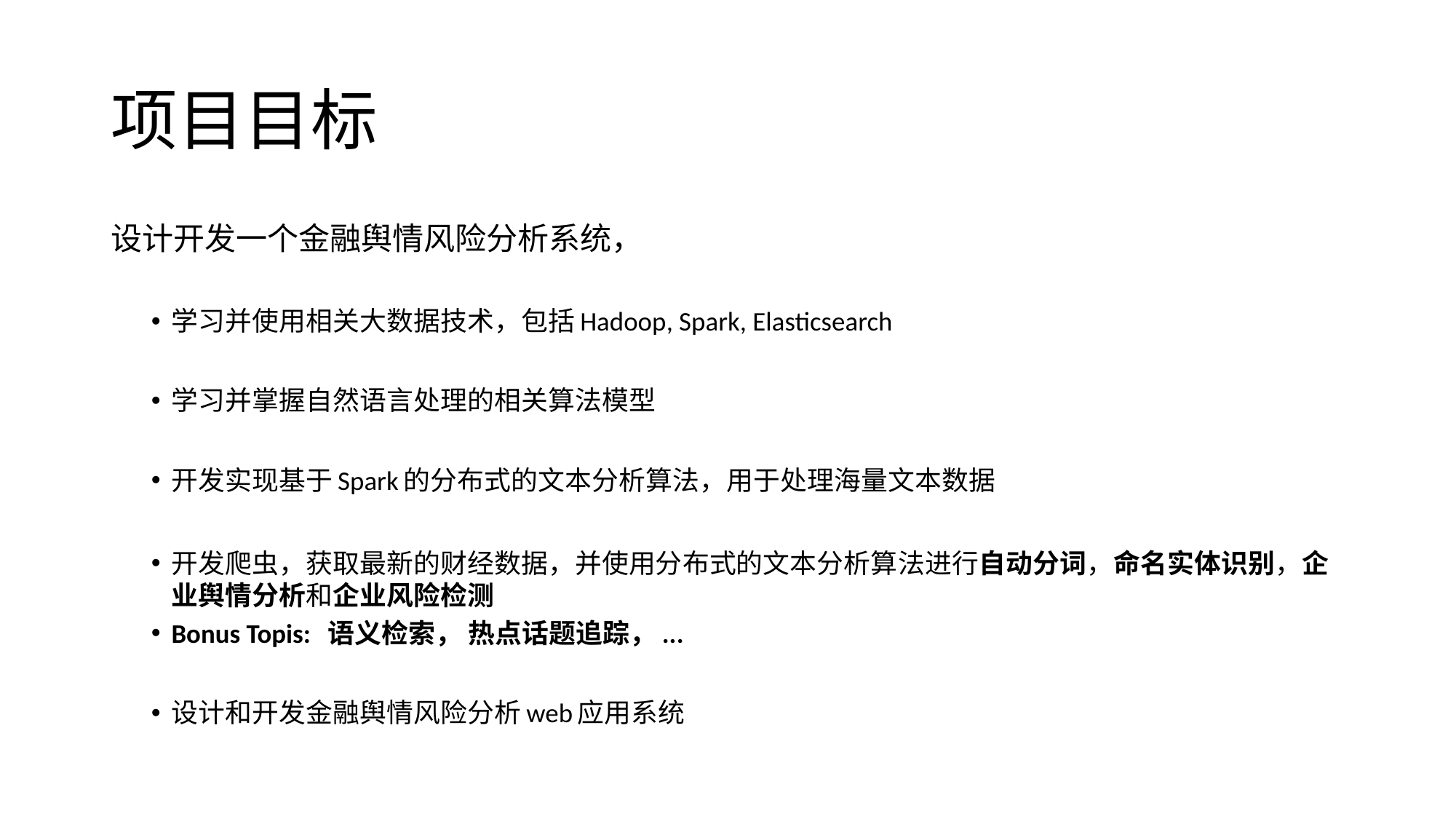

# 项目目标
设计开发一个金融舆情风险分析系统，

学习并使用相关大数据技术，包括Hadoop, Spark, Elasticsearch

学习并掌握自然语言处理的相关算法模型

开发实现基于Spark的分布式的文本分析算法，用于处理海量文本数据

开发爬虫，获取最新的财经数据，并使用分布式的文本分析算法进行自动分词，命名实体识别，企业舆情分析和企业风险检测
Bonus Topis:  语义检索， 热点话题追踪，...

设计和开发金融舆情风险分析web应用系统